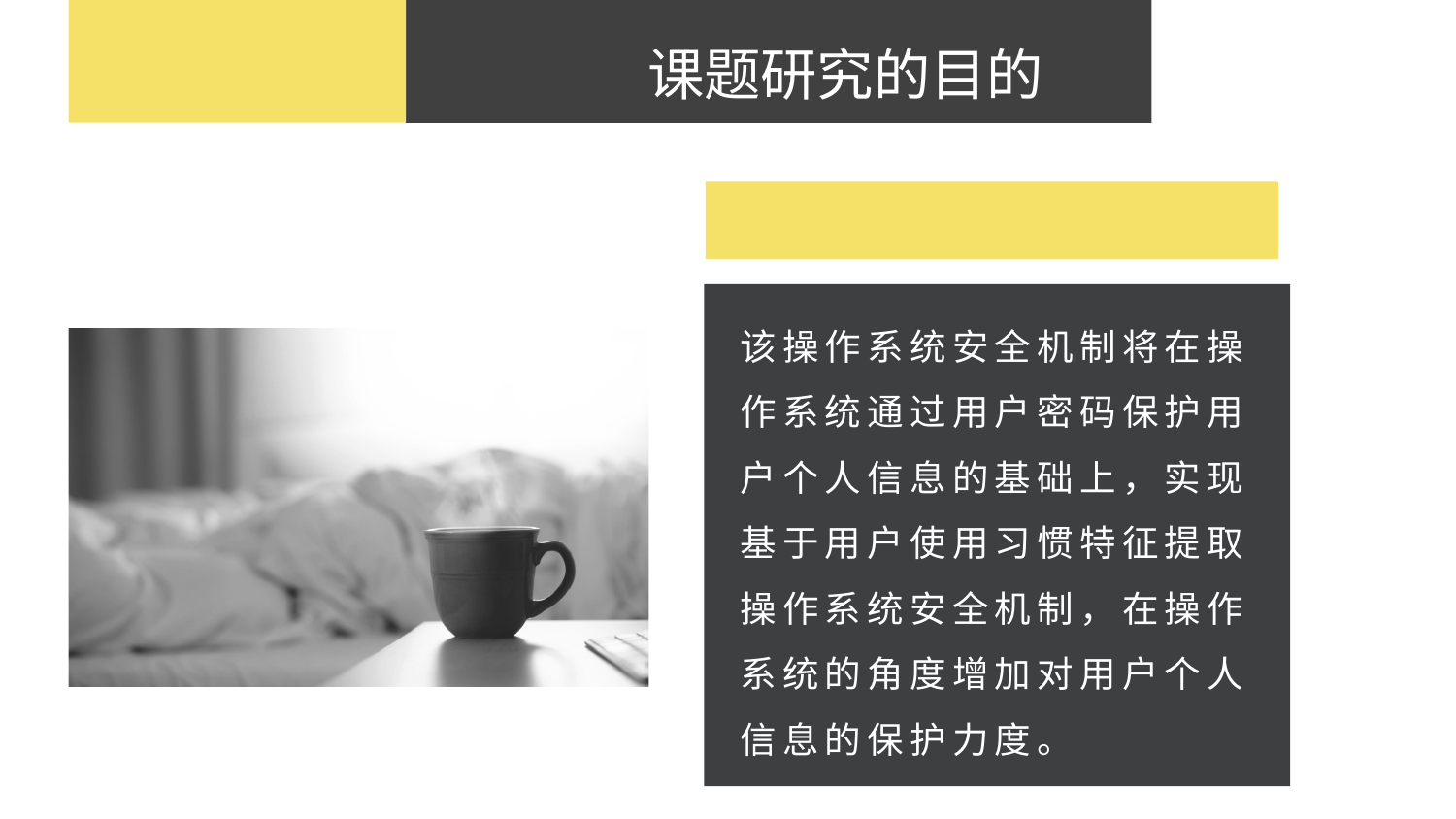

PART 1
		课题研究的目的
请输入你的标题

该操作系统安全机制将在操作系统通过用户密码保护用户个人信息的基础上，实现基于用户使用习惯特征提取操作系统安全机制，在操作系统的角度增加对用户个人信息的保护力度。

Add text message Add text message